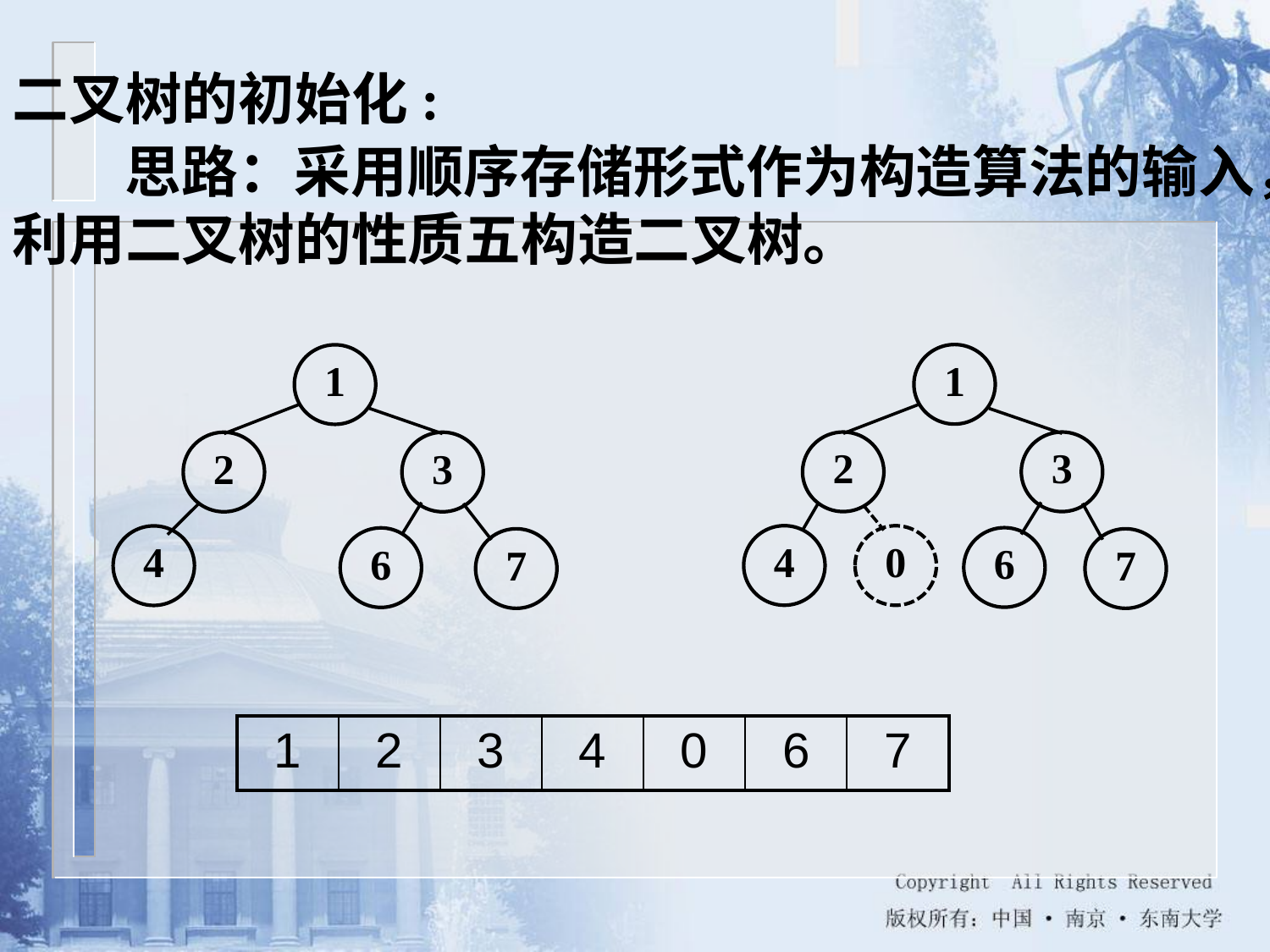

二叉树的初始化:
思路：采用顺序存储形式作为构造算法的输入，利用二叉树的性质五构造二叉树。
1

2
3

0
4
6
7
1

2
3

4
6
7
| 1 | 2 | 3 | 4 | 0 | 6 | 7 |
| --- | --- | --- | --- | --- | --- | --- |